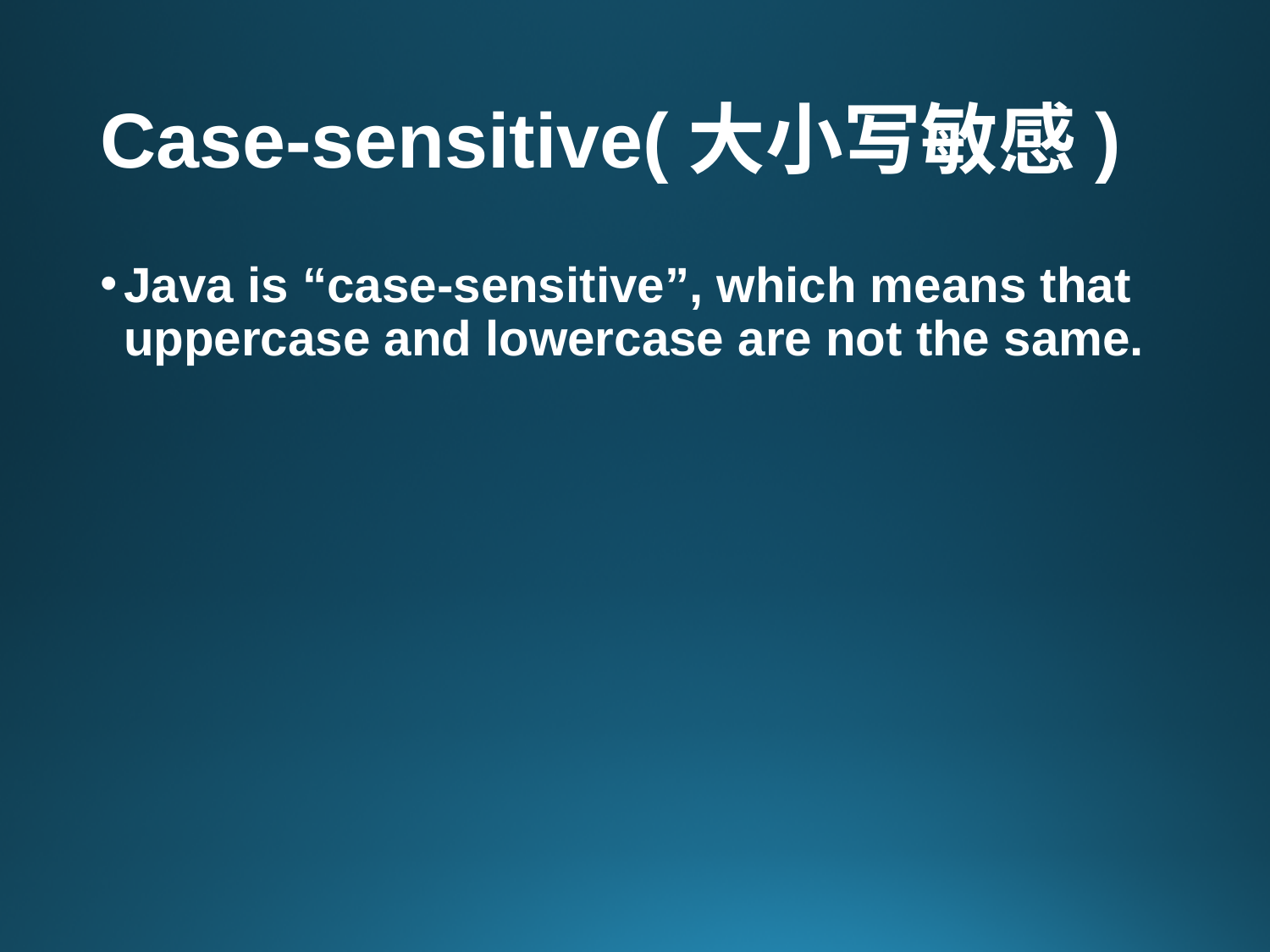

# Case-sensitive(大小写敏感)
Java is “case-sensitive”, which means that uppercase and lowercase are not the same.